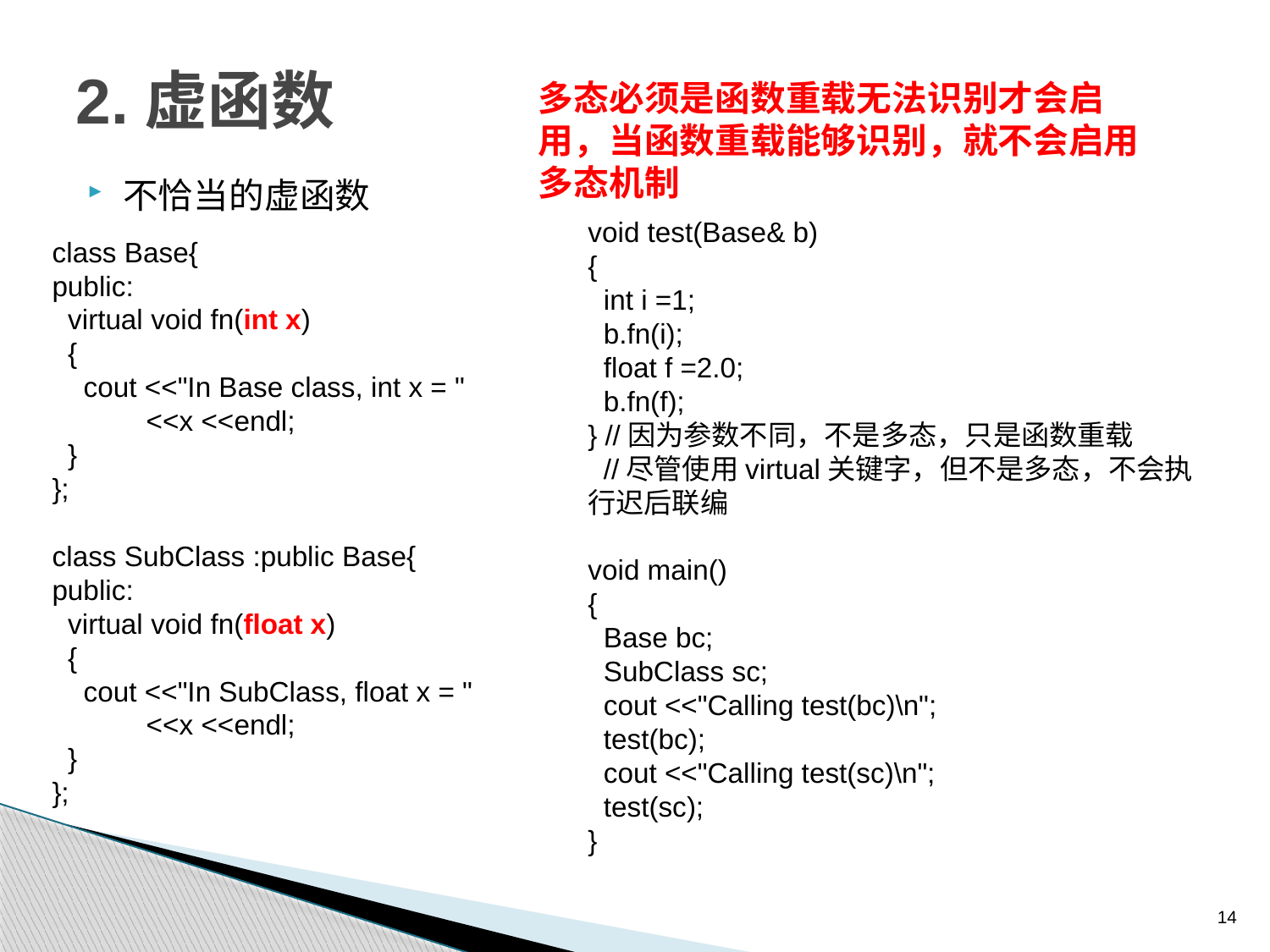

# 2.虚函数
多态必须是函数重载无法识别才会启用，当函数重载能够识别，就不会启用多态机制
不恰当的虚函数
void test(Base& b)
{
  int i =1;
  b.fn(i);
  float f =2.0;
  b.fn(f);
} //因为参数不同，不是多态，只是函数重载
  //尽管使用virtual关键字，但不是多态，不会执行迟后联编

void main()
{
  Base bc;
  SubClass sc;
  cout <<"Calling test(bc)\n";
  test(bc);
  cout <<"Calling test(sc)\n";
  test(sc);
}
class Base{
public:
  virtual void fn(int x)
  {
    cout <<"In Base class, int x = "
            <<x <<endl;
  }
};

class SubClass :public Base{
public:
  virtual void fn(float x)
  {
    cout <<"In SubClass, float x = "
            <<x <<endl;
  }
};
14